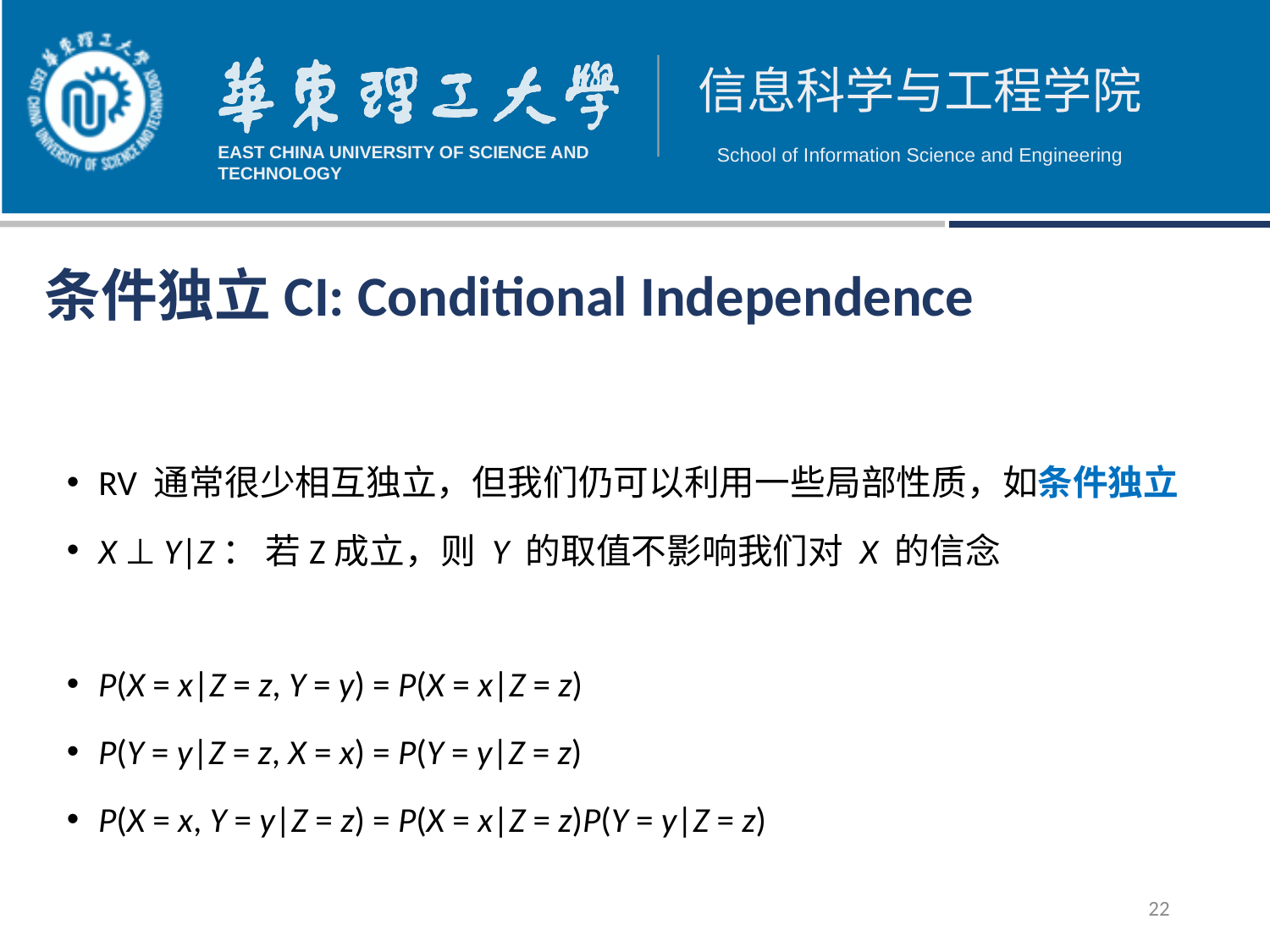

# 条件独立CI: Conditional Independence
RV 通常很少相互独立，但我们仍可以利用一些局部性质，如条件独立
X ⊥ Y|Z： 若Z成立，则 Y 的取值不影响我们对 X 的信念
P(X = x|Z = z, Y = y) = P(X = x|Z = z)
P(Y = y|Z = z, X = x) = P(Y = y|Z = z)
P(X = x, Y = y|Z = z) = P(X = x|Z = z)P(Y = y|Z = z)
22